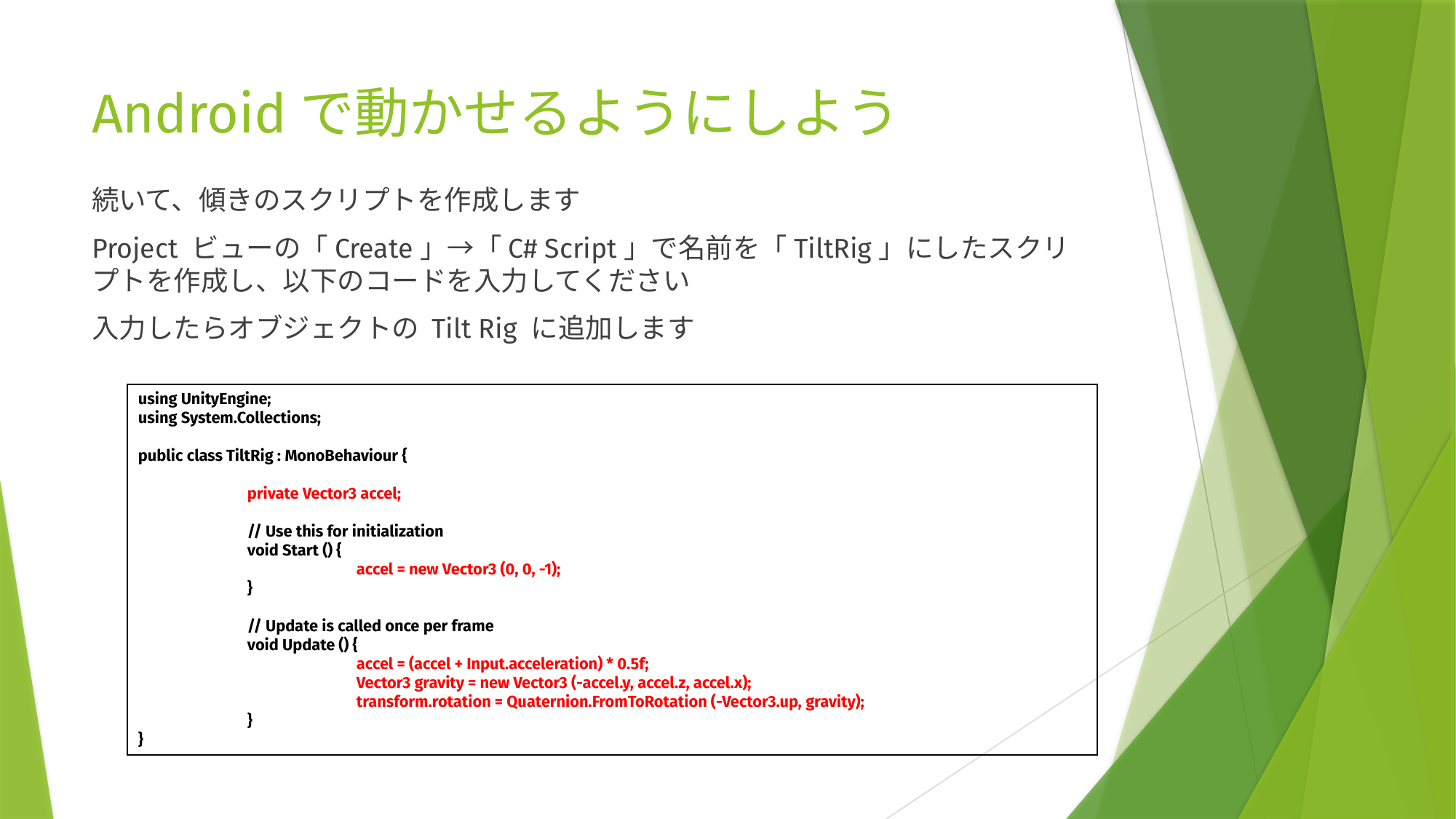

# Androidで動かせるようにしよう
続いて、傾きのスクリプトを作成します
Project ビューの「Create」→「C# Script」で名前を「TiltRig」にしたスクリプトを作成し、以下のコードを入力してください
入力したらオブジェクトの Tilt Rig に追加します
| using UnityEngine; using System.Collections; public class TiltRig : MonoBehaviour { private Vector3 accel; // Use this for initialization void Start () { accel = new Vector3 (0, 0, -1); } // Update is called once per frame void Update () { accel = (accel + Input.acceleration) \* 0.5f; Vector3 gravity = new Vector3 (-accel.y, accel.z, accel.x); transform.rotation = Quaternion.FromToRotation (-Vector3.up, gravity); } } |
| --- |